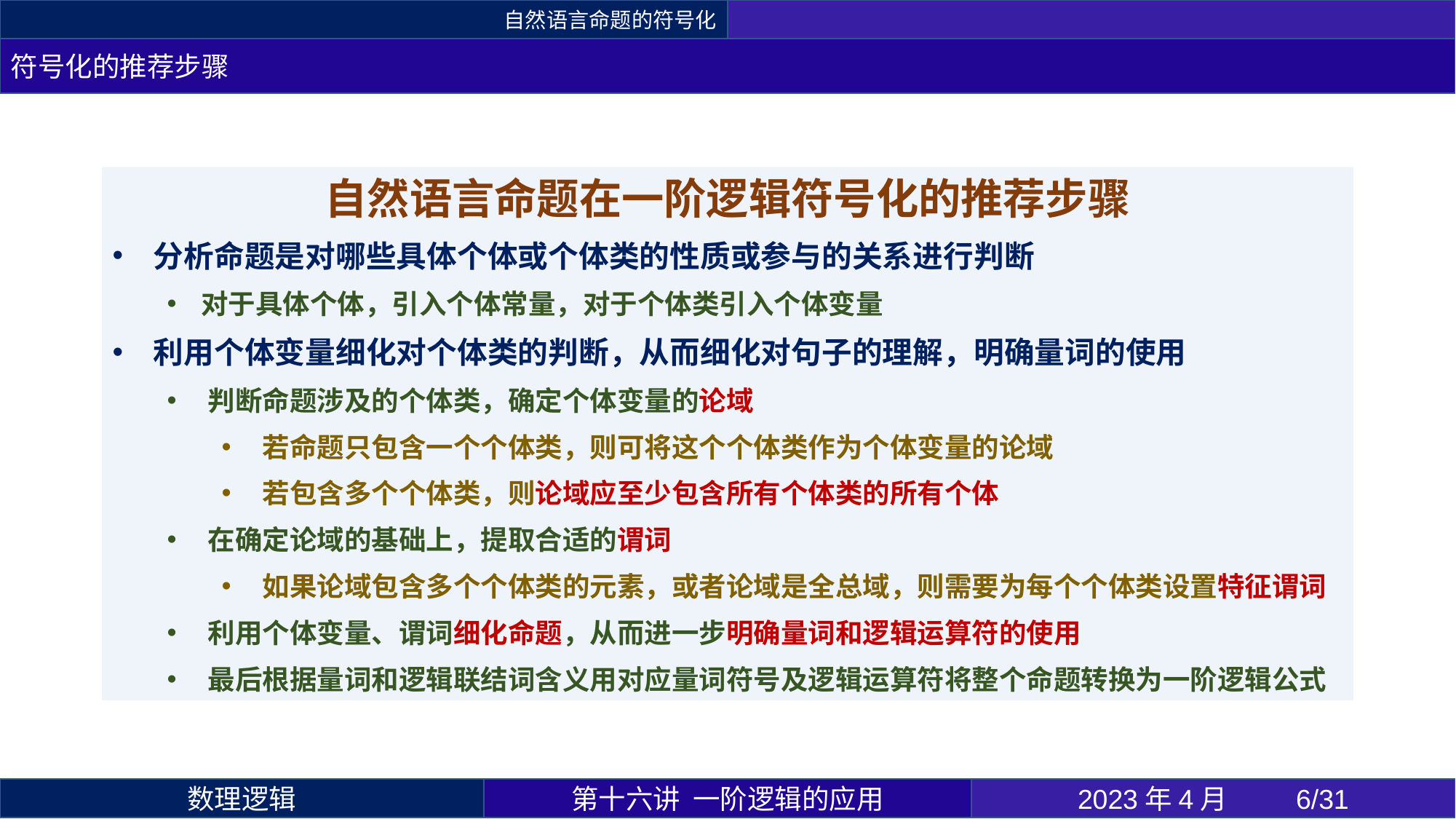

自然语言命题的符号化
符号化的推荐步骤
自然语言命题在一阶逻辑符号化的推荐步骤
分析命题是对哪些具体个体或个体类的性质或参与的关系进行判断
对于具体个体，引入个体常量，对于个体类引入个体变量
利用个体变量细化对个体类的判断，从而细化对句子的理解，明确量词的使用
判断命题涉及的个体类，确定个体变量的论域
若命题只包含一个个体类，则可将这个个体类作为个体变量的论域
若包含多个个体类，则论域应至少包含所有个体类的所有个体
在确定论域的基础上，提取合适的谓词
如果论域包含多个个体类的元素，或者论域是全总域，则需要为每个个体类设置特征谓词
利用个体变量、谓词细化命题，从而进一步明确量词和逻辑运算符的使用
最后根据量词和逻辑联结词含义用对应量词符号及逻辑运算符将整个命题转换为一阶逻辑公式
第十六讲  一阶逻辑的应用
2023年4月 	6/31
数理逻辑